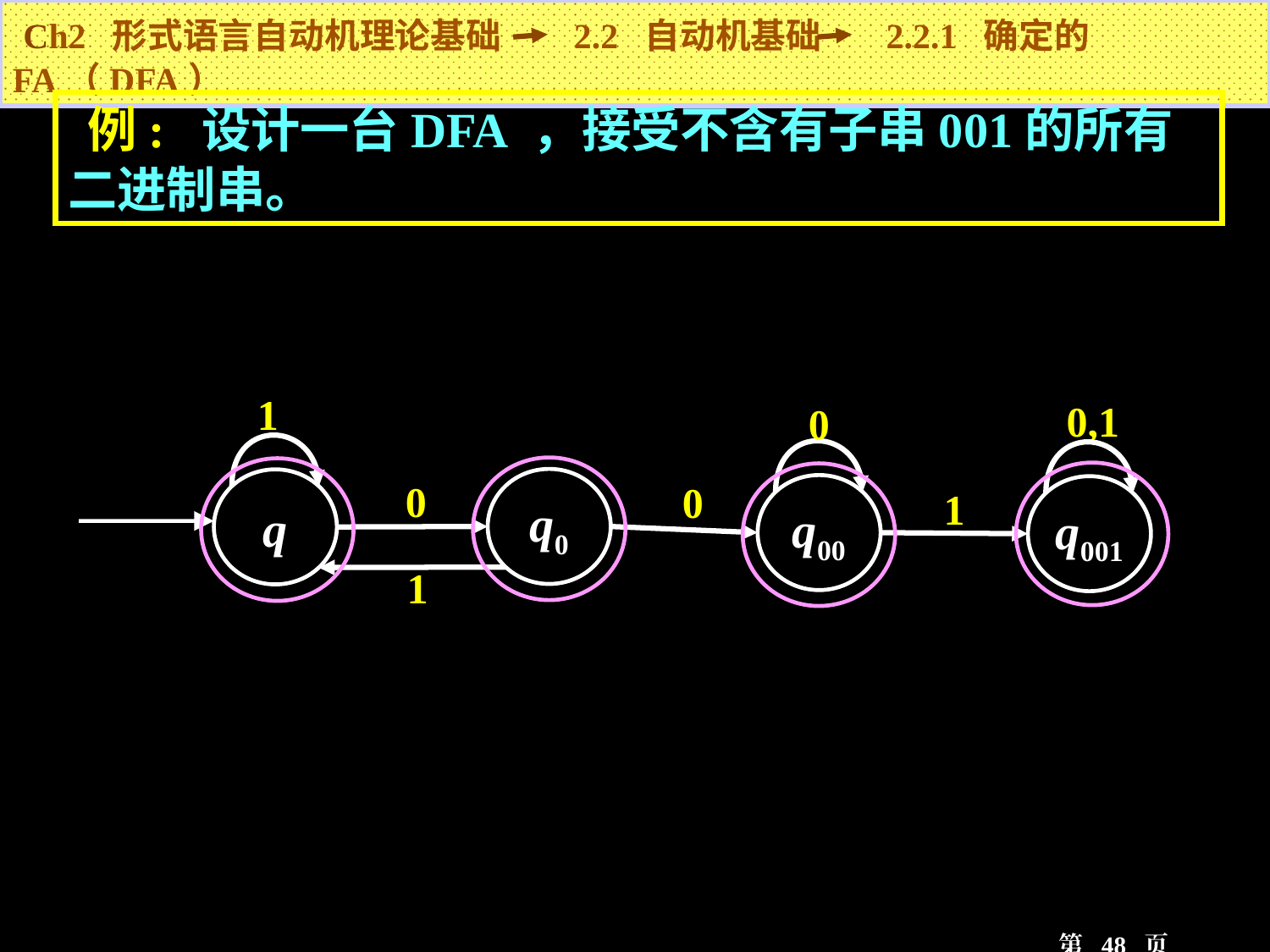

Ch2  形式语言自动机理论基础        2.2  自动机基础       2.2.1  确定的FA（DFA）

 例:  设计一台DFA ，接受不含有子串001的所有二进制串。
1
0,1
0

0
q0
q

0
q00
1
q001

1